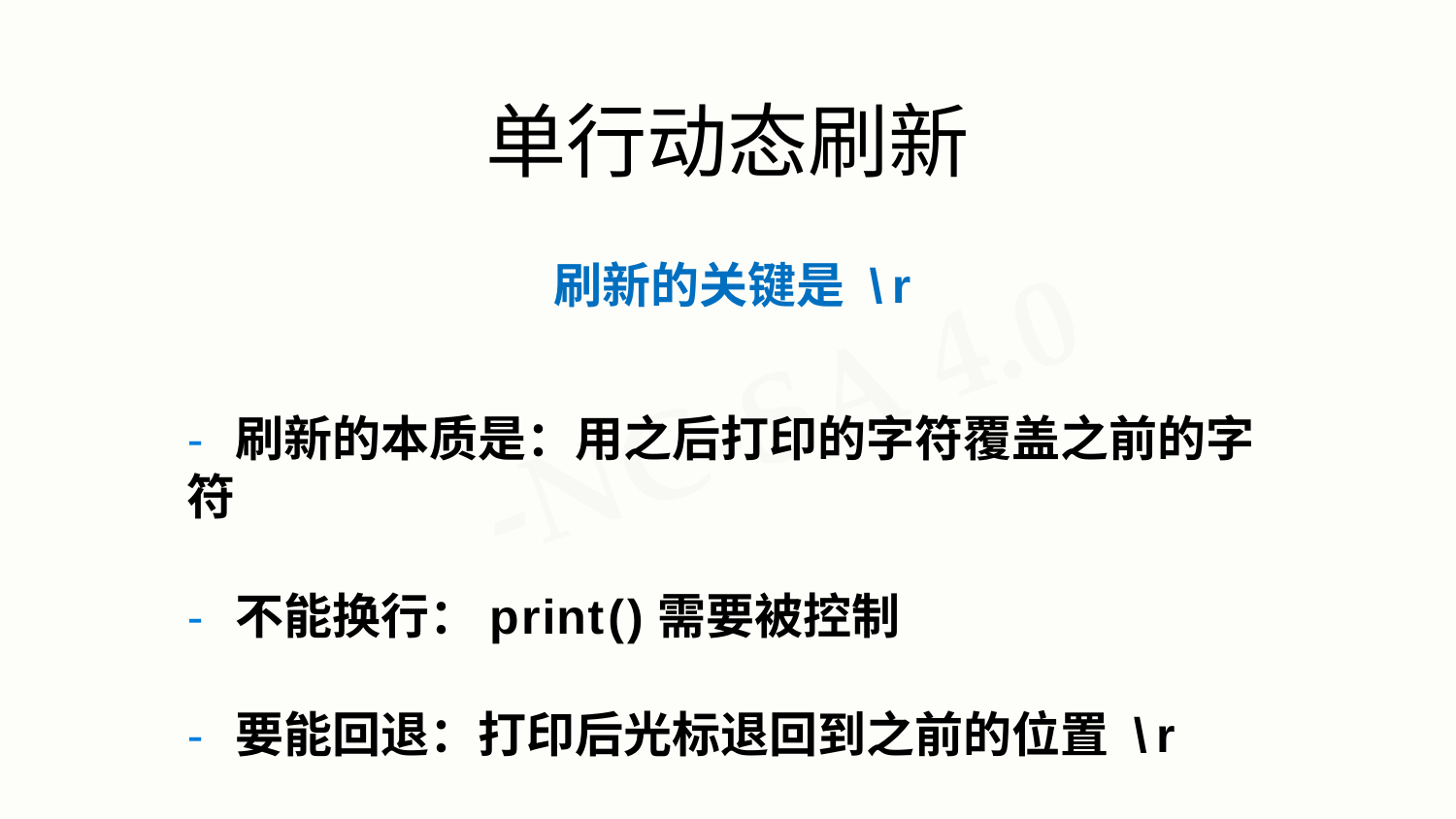

# 单行动态刷新
刷新的关键是 \r

- 刷新的本质是：用之后打印的字符覆盖之前的字符

- 不能换行：print()需要被控制

- 要能回退：打印后光标退回到之前的位置 \r